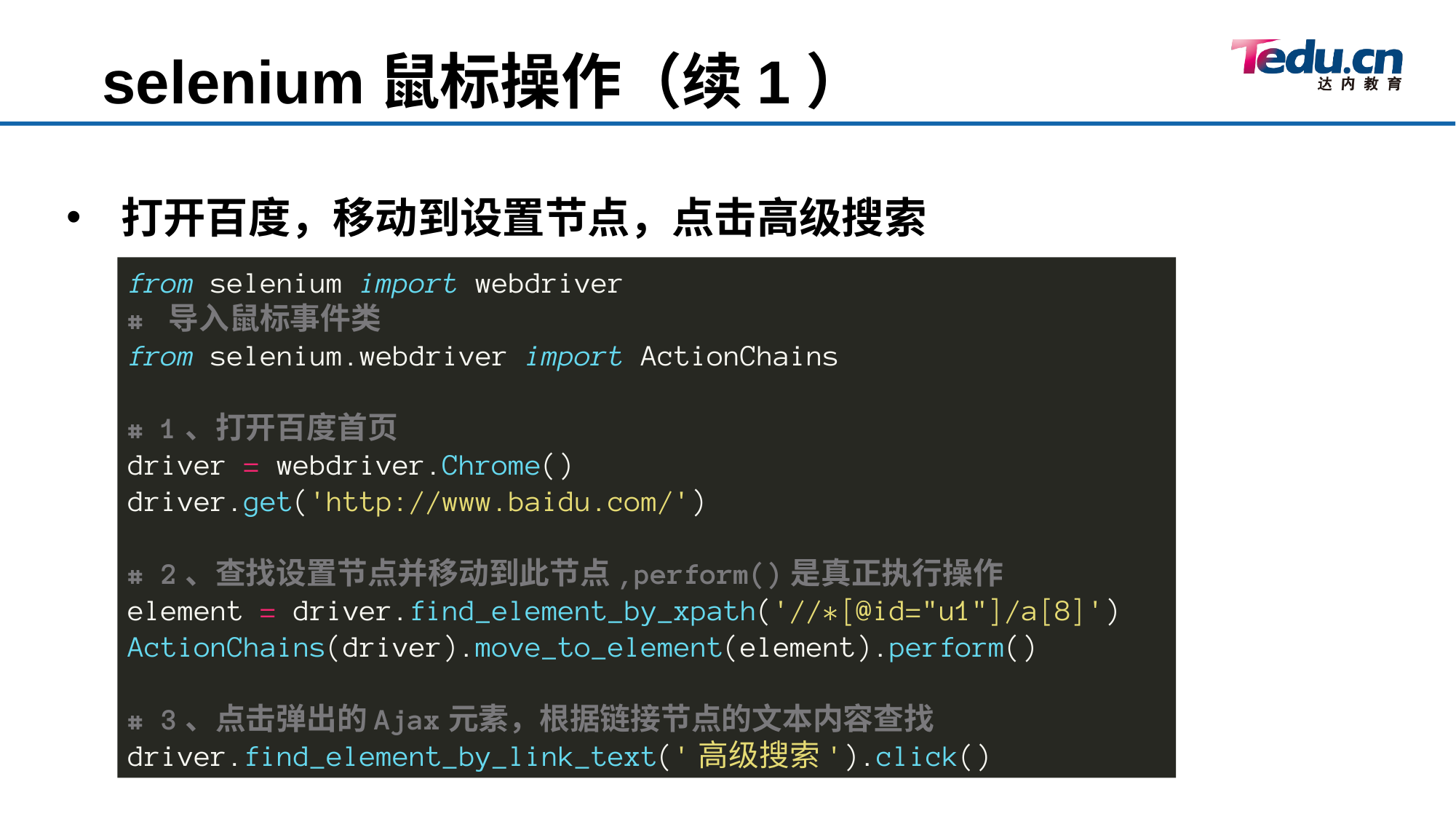

selenium鼠标操作（续1）
打开百度，移动到设置节点，点击高级搜索
from selenium import webdriver
# 导入鼠标事件类
from selenium.webdriver import ActionChains
# 1、打开百度首页
driver = webdriver.Chrome()
driver.get('http://www.baidu.com/')
# 2、查找设置节点并移动到此节点,perform()是真正执行操作
element = driver.find_element_by_xpath('//*[@id="u1"]/a[8]')
ActionChains(driver).move_to_element(element).perform()
# 3、点击弹出的Ajax元素，根据链接节点的文本内容查找
driver.find_element_by_link_text('高级搜索').click()